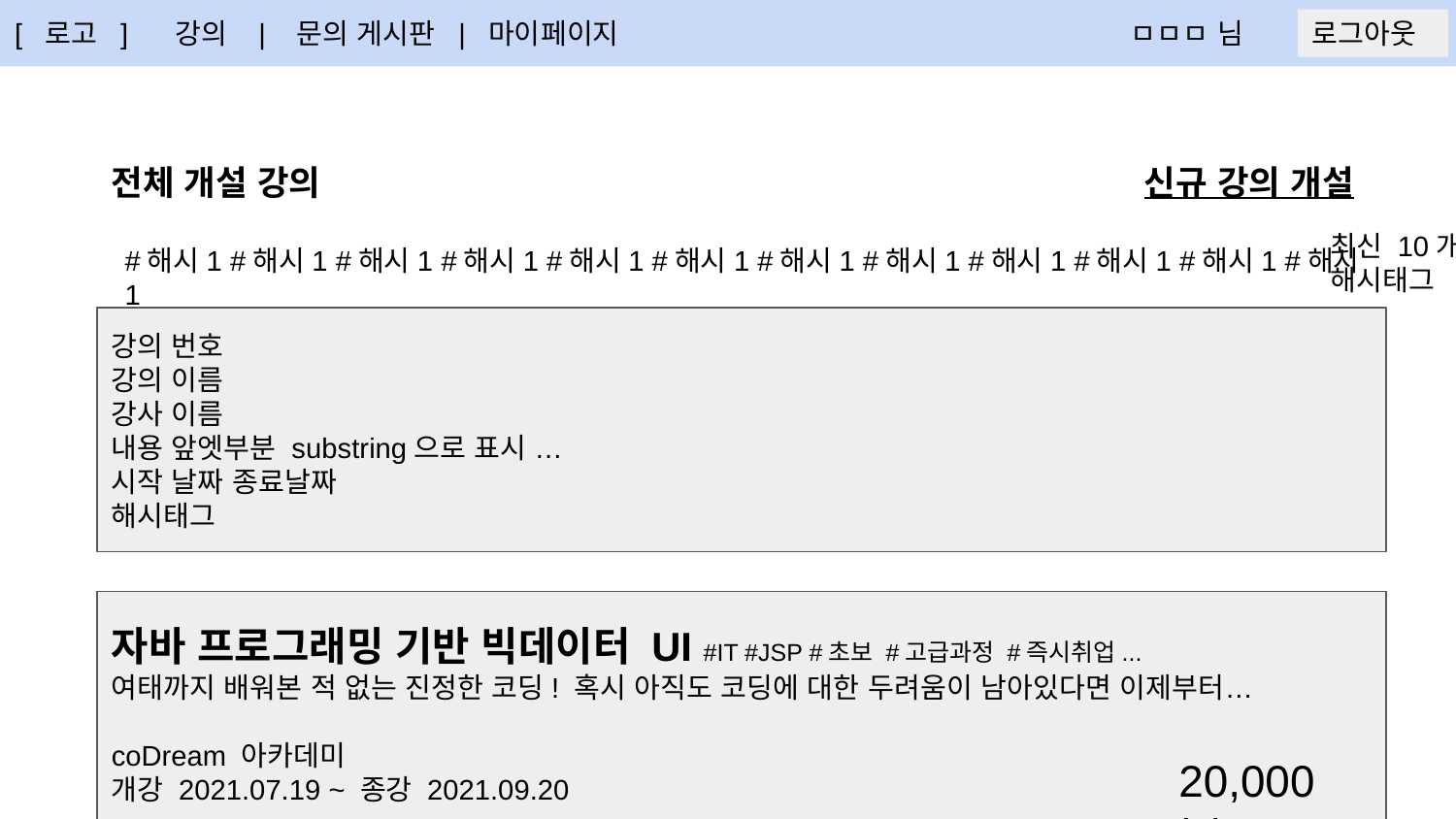

[  로고  ]     강의   |   문의 게시판  |  마이페이지

classList
ㅁㅁㅁ 님
로그아웃
| 강의 seq |
| --- |
| 강의제목 |
| 강의 설명 |
| 강사 id |
| 강의 수강료 |
| 시작일 |
| 종료일 |
| 강의 시간 |
| 주소 |
| 수강 정원 |
전체 개설 강의
신규 강의 개설
최신 10개 해시태그
#해시1 #해시1 #해시1 #해시1 #해시1 #해시1 #해시1 #해시1 #해시1 #해시1 #해시1 #해시1
강의 번호
강의 이름
강사 이름
내용 앞엣부분 substring으로 표시 …
시작 날짜 종료날짜
해시태그
자바 프로그래밍 기반 빅데이터 UI #IT #JSP #초보 #고급과정 #즉시취업...
여태까지 배워본 적 없는 진정한 코딩! 혹시 아직도 코딩에 대한 두려움이 남아있다면 이제부터…

coDream 아카데미
개강 2021.07.19 ~ 종강 2021.09.20
20,000￦

Copyright all right reserved coDream.